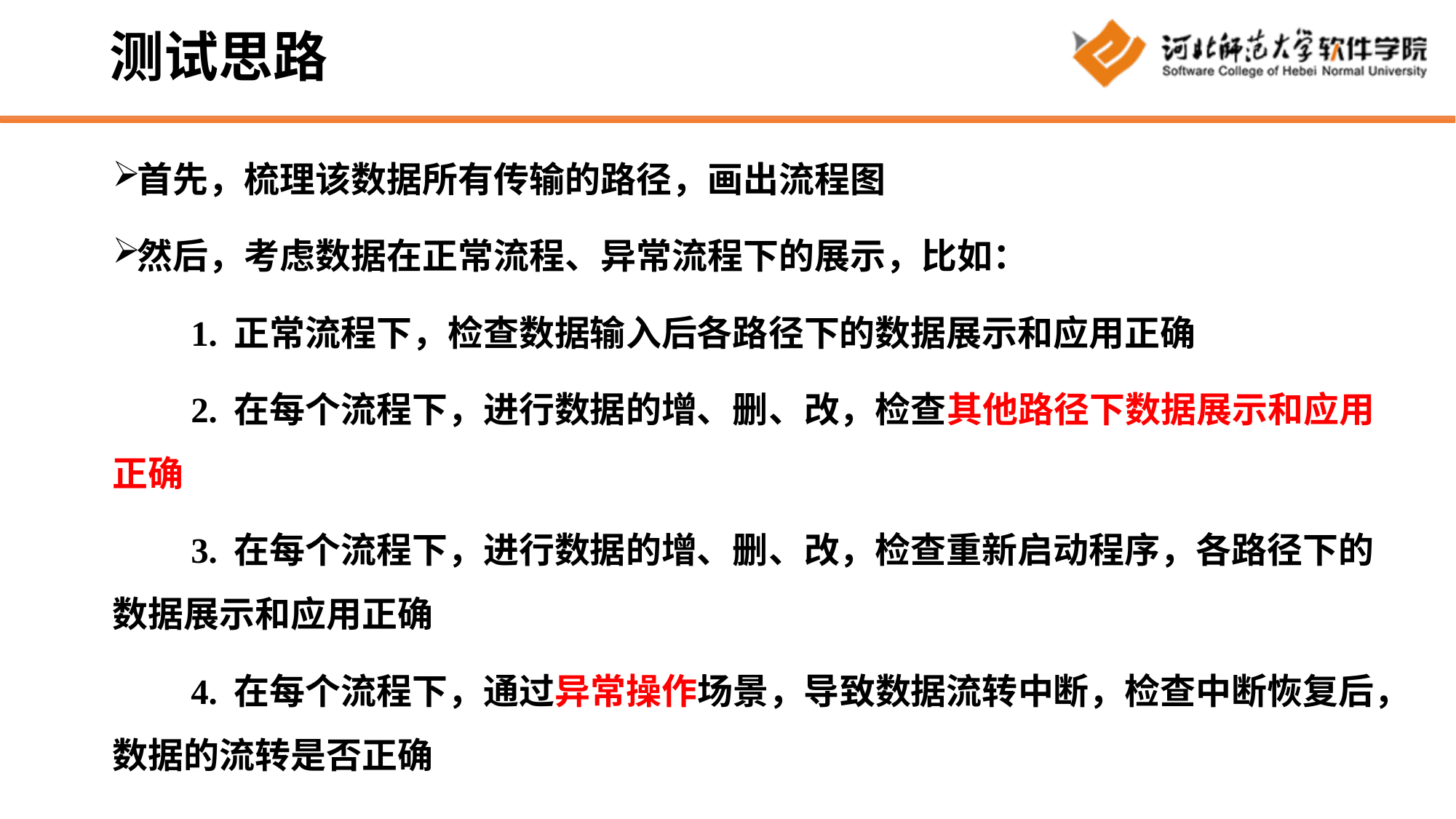

# 测试思路
首先，梳理该数据所有传输的路径，画出流程图
然后，考虑数据在正常流程、异常流程下的展示，比如：
　　1. 正常流程下，检查数据输入后各路径下的数据展示和应用正确
　　2. 在每个流程下，进行数据的增、删、改，检查其他路径下数据展示和应用正确
　　3. 在每个流程下，进行数据的增、删、改，检查重新启动程序，各路径下的数据展示和应用正确
　　4. 在每个流程下，通过异常操作场景，导致数据流转中断，检查中断恢复后，数据的流转是否正确